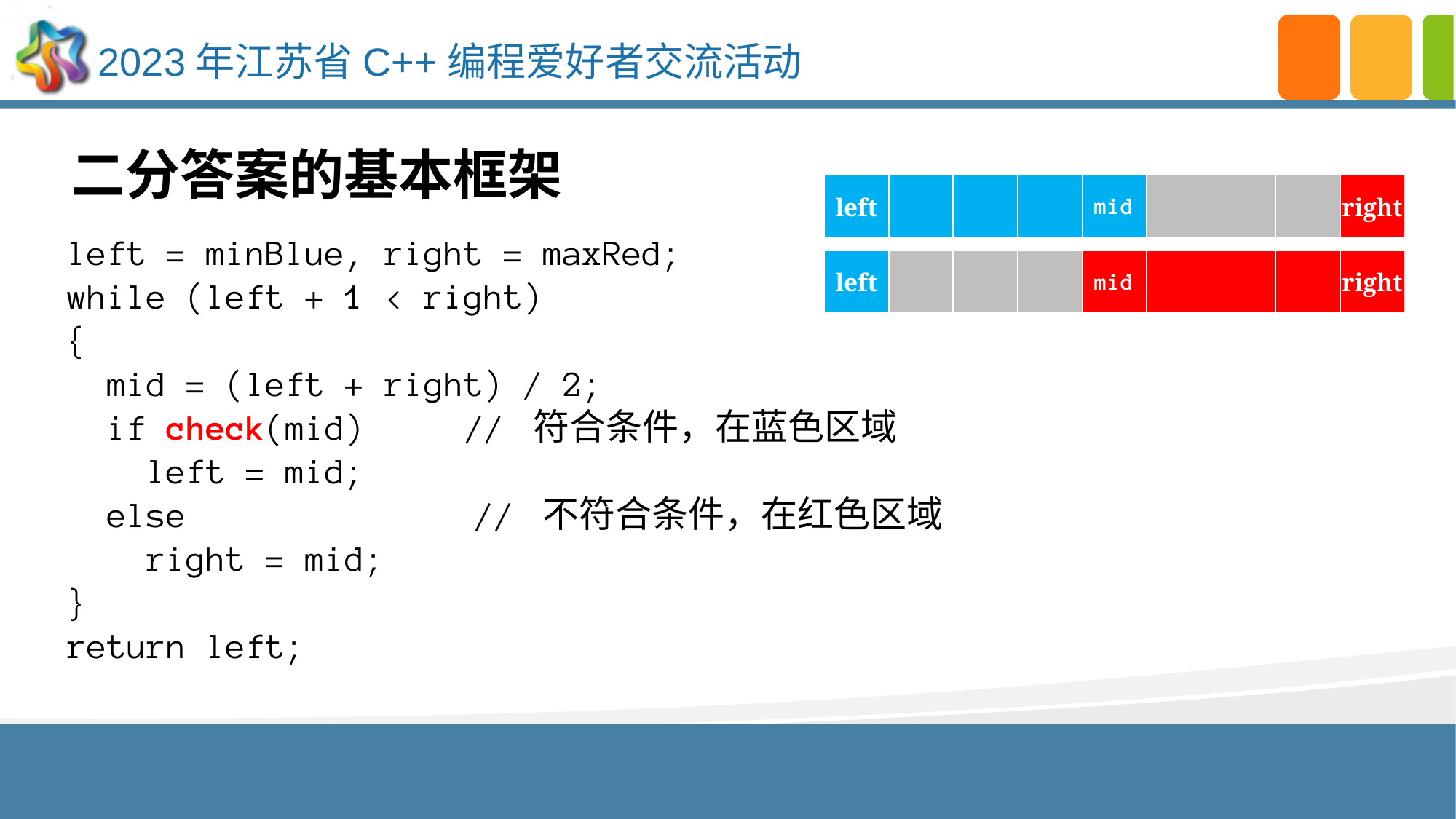

二分答案的基本框架
| left |  |  |  | mid |  |  |  | right |
| --- | --- | --- | --- | --- | --- | --- | --- | --- |
  left = minBlue, right = maxRed;
  while (left + 1 < right)
  {
    mid = (left + right) / 2;
    if check(mid) 	// 符合条件，在蓝色区域
      left = mid;
    else		      // 不符合条件，在红色区域
      right = mid;
  }
  return left;
| left |  |  |  | mid |  |  |  | right |
| --- | --- | --- | --- | --- | --- | --- | --- | --- |